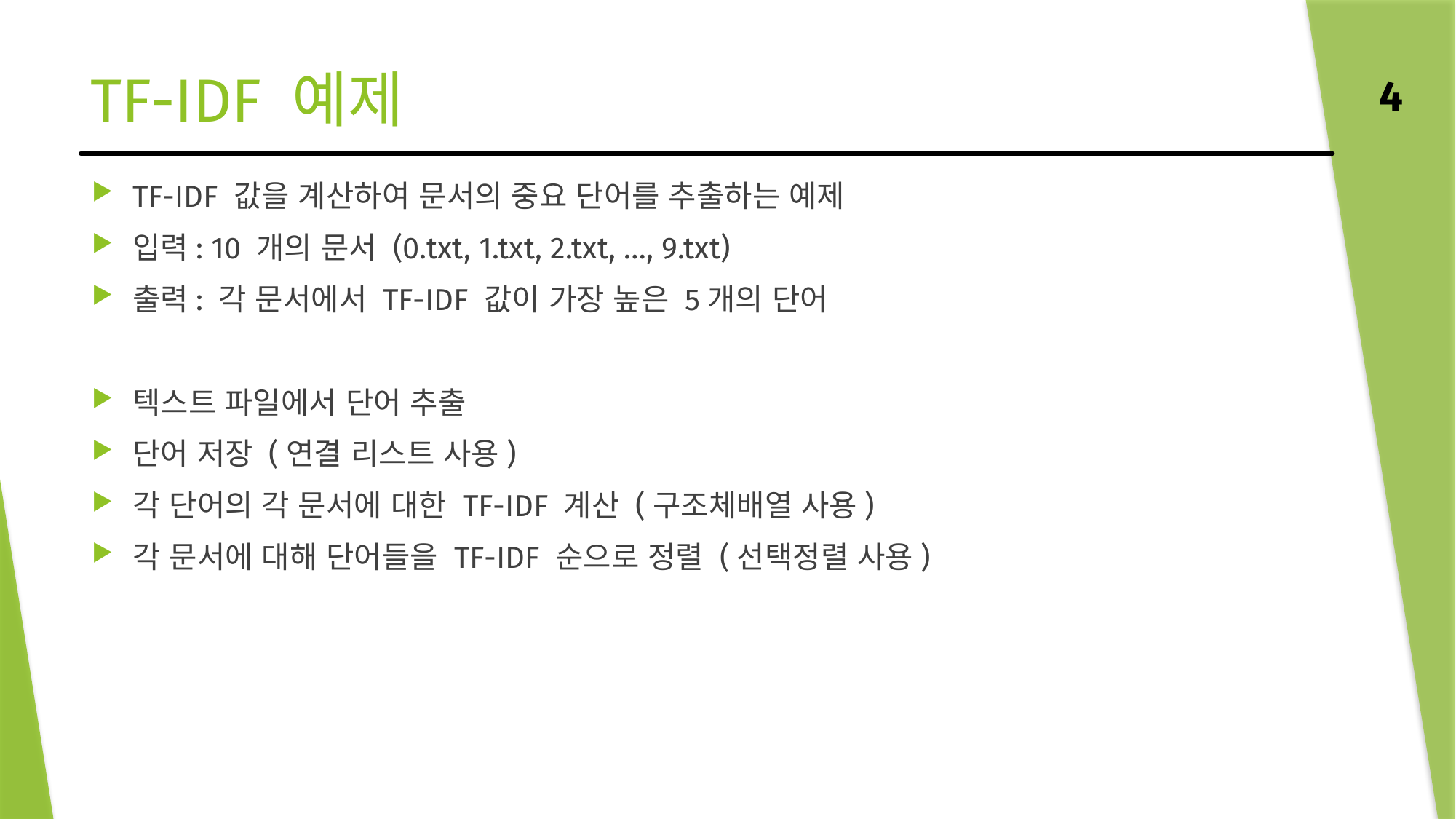

# TF-IDF 예제
4
TF-IDF 값을 계산하여 문서의 중요 단어를 추출하는 예제
입력: 10 개의 문서 (0.txt, 1.txt, 2.txt, …, 9.txt)
출력: 각 문서에서 TF-IDF 값이 가장 높은 5개의 단어

텍스트 파일에서 단어 추출
단어 저장 (연결 리스트 사용)
각 단어의 각 문서에 대한 TF-IDF 계산 (구조체배열 사용)
각 문서에 대해 단어들을 TF-IDF 순으로 정렬 (선택정렬 사용)